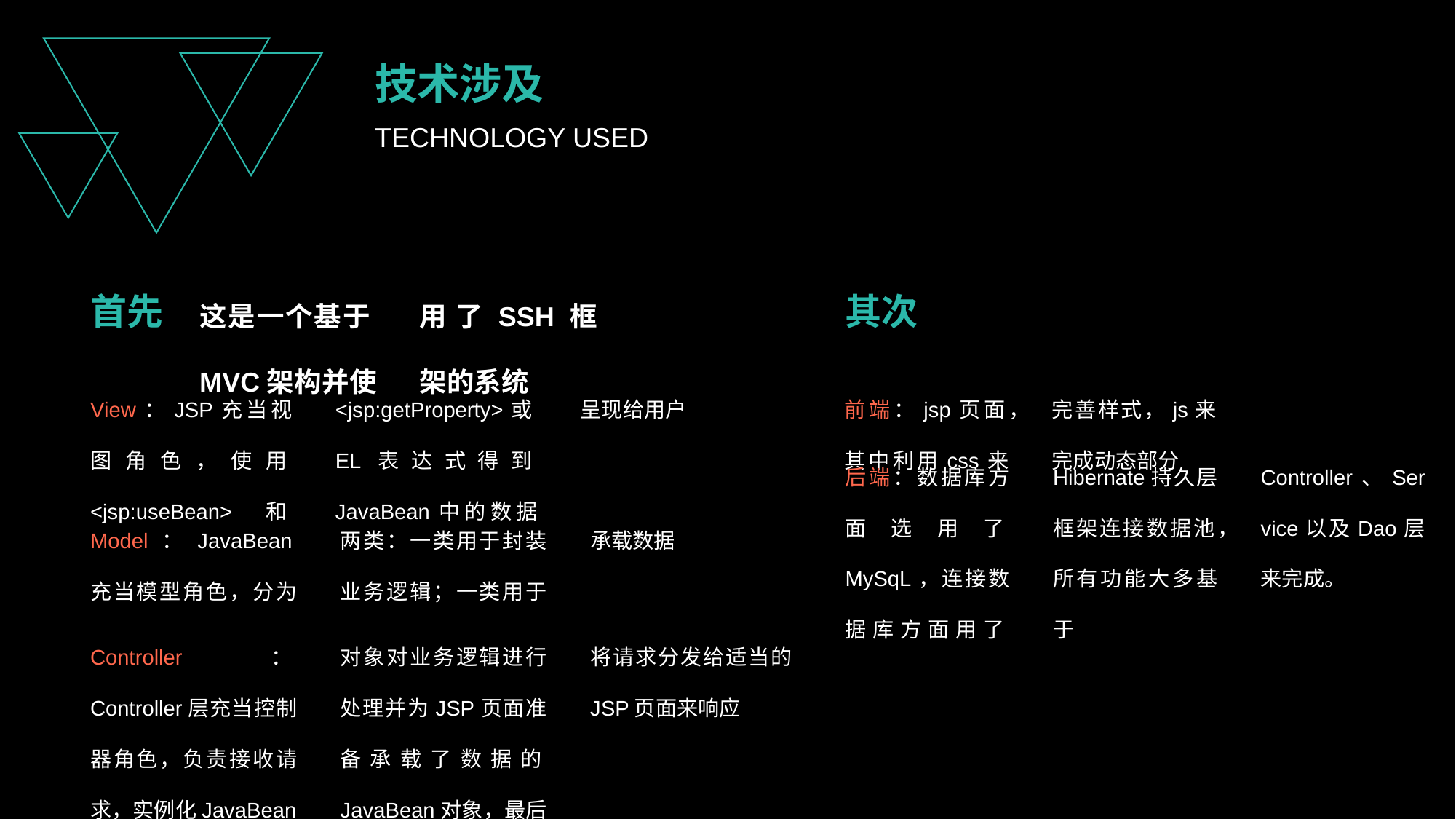

技术涉及

TECHNOLOGY USED

这是一个基于MVC架构并使用了SSH框架的系统
首先
其次
View：JSP充当视图角色，使用<jsp:useBean>和<jsp:getProperty>或EL表达式得到JavaBean中的数据呈现给用户

前端：jsp页面，其中利用css来完善样式，js来完成动态部分
后端：数据库方面选用了MySqL，连接数据库方面用了Hibernate持久层框架连接数据池，所有功能大多基于Controller、Service以及Dao层来完成。
Model：JavaBean充当模型角色，分为两类：一类用于封装业务逻辑；一类用于承载数据
Controller：Controller层充当控制器角色，负责接收请求，实例化JavaBean对象对业务逻辑进行处理并为JSP页面准备承载了数据的JavaBean对象，最后将请求分发给适当的JSP页面来响应